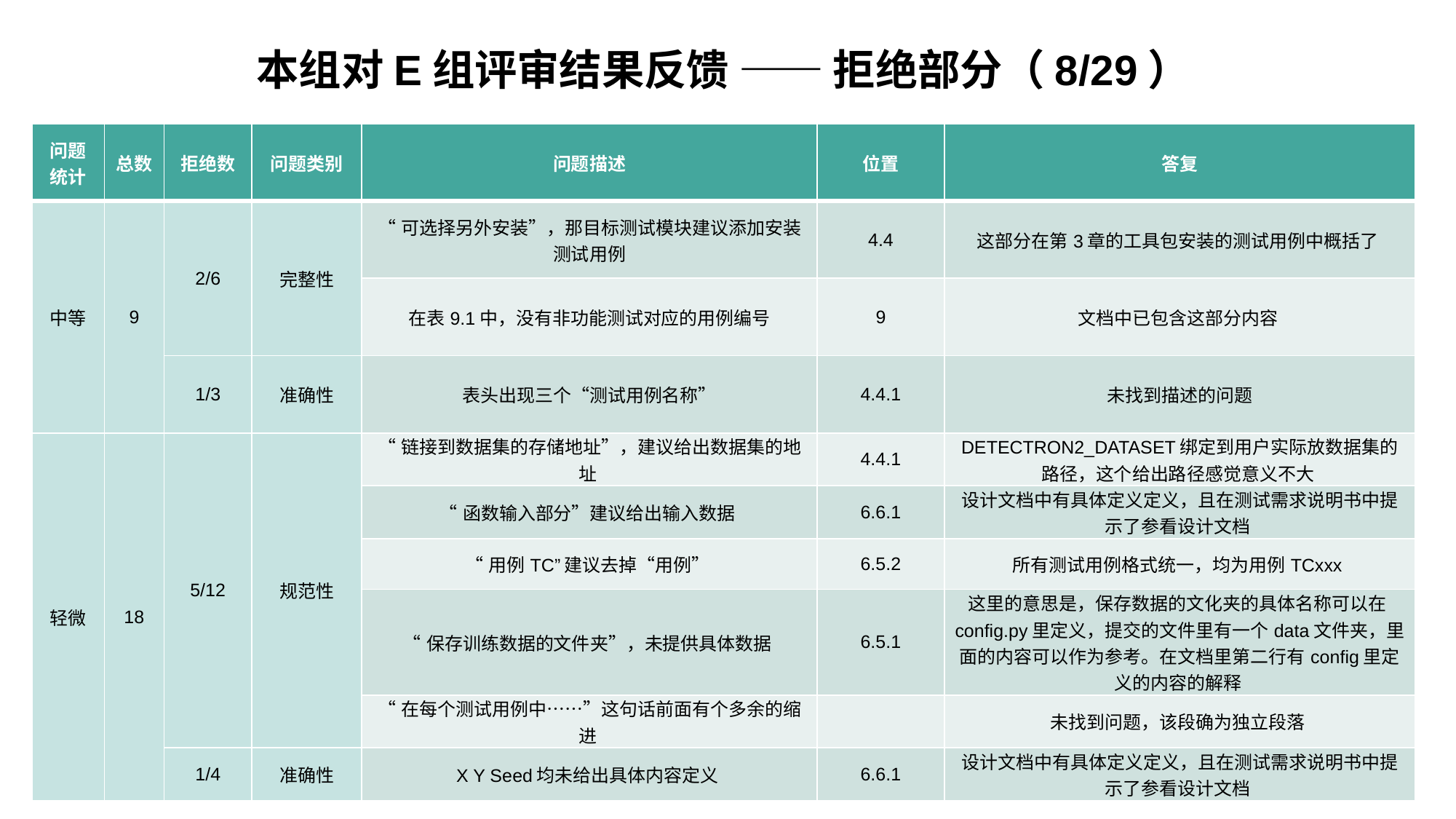

本组对E组评审结果反馈 —— 拒绝部分（8/29）
| 问题 统计 | 总数 | 拒绝数 | 问题类别 | 问题描述 | 位置 | 答复 |
| --- | --- | --- | --- | --- | --- | --- |
| 中等 | 9 | 2/6 | 完整性 | “可选择另外安装”，那目标测试模块建议添加安装测试用例 | 4.4 | 这部分在第3章的工具包安装的测试用例中概括了 |
|  |  |  |  | 在表9.1中，没有非功能测试对应的用例编号 | 9 | 文档中已包含这部分内容 |
|  |  | 1/3 | 准确性 | 表头出现三个“测试用例名称” | 4.4.1 | 未找到描述的问题 |
| 轻微 | 18 | 5/12 | 规范性 | “链接到数据集的存储地址”，建议给出数据集的地址 | 4.4.1 | DETECTRON2\_DATASET绑定到用户实际放数据集的路径，这个给出路径感觉意义不大 |
|  |  |  |  | “函数输入部分”建议给出输入数据 | 6.6.1 | 设计文档中有具体定义定义，且在测试需求说明书中提示了参看设计文档 |
|  |  |  |  | “用例TC”建议去掉“用例” | 6.5.2 | 所有测试用例格式统一，均为用例TCxxx |
|  |  |  |  | “保存训练数据的文件夹”，未提供具体数据 | 6.5.1 | 这里的意思是，保存数据的文化夹的具体名称可以在config.py里定义，提交的文件里有一个data文件夹，里面的内容可以作为参考。在文档里第二行有config里定义的内容的解释 |
|  |  |  |  | “在每个测试用例中……”这句话前面有个多余的缩进 |  | 未找到问题，该段确为独立段落 |
|  |  | 1/4 | 准确性 | X Y Seed均未给出具体内容定义 | 6.6.1 | 设计文档中有具体定义定义，且在测试需求说明书中提示了参看设计文档 |
4